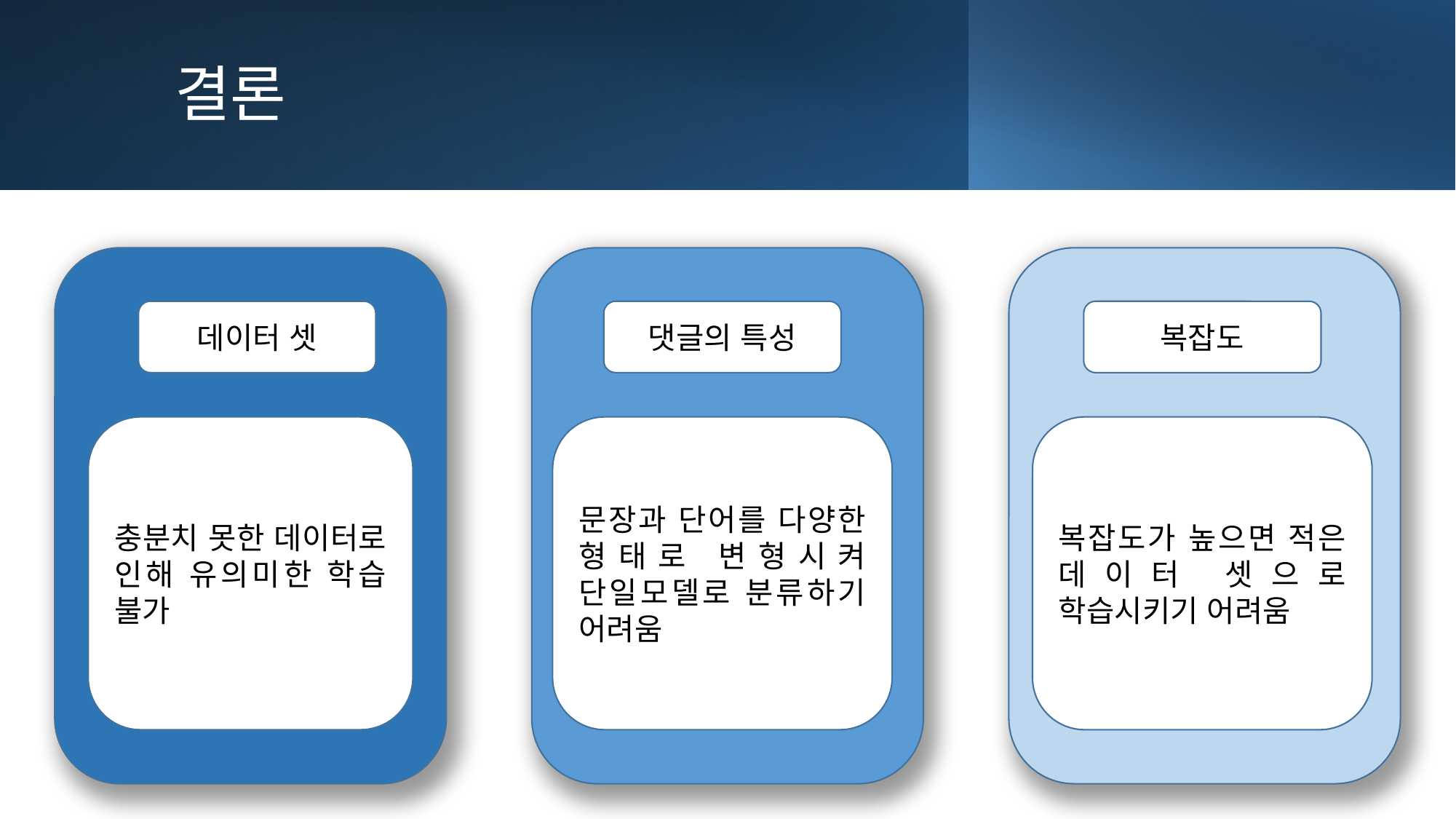

# 결론

데이터 셋
댓글의 특성
복잡도
충분치 못한 데이터로 인해 유의미한 학습 불가
문장과 단어를 다양한 형태로 변형시켜 단일모델로 분류하기 어려움
복잡도가 높으면 적은 데이터 셋으로 학습시키기 어려움